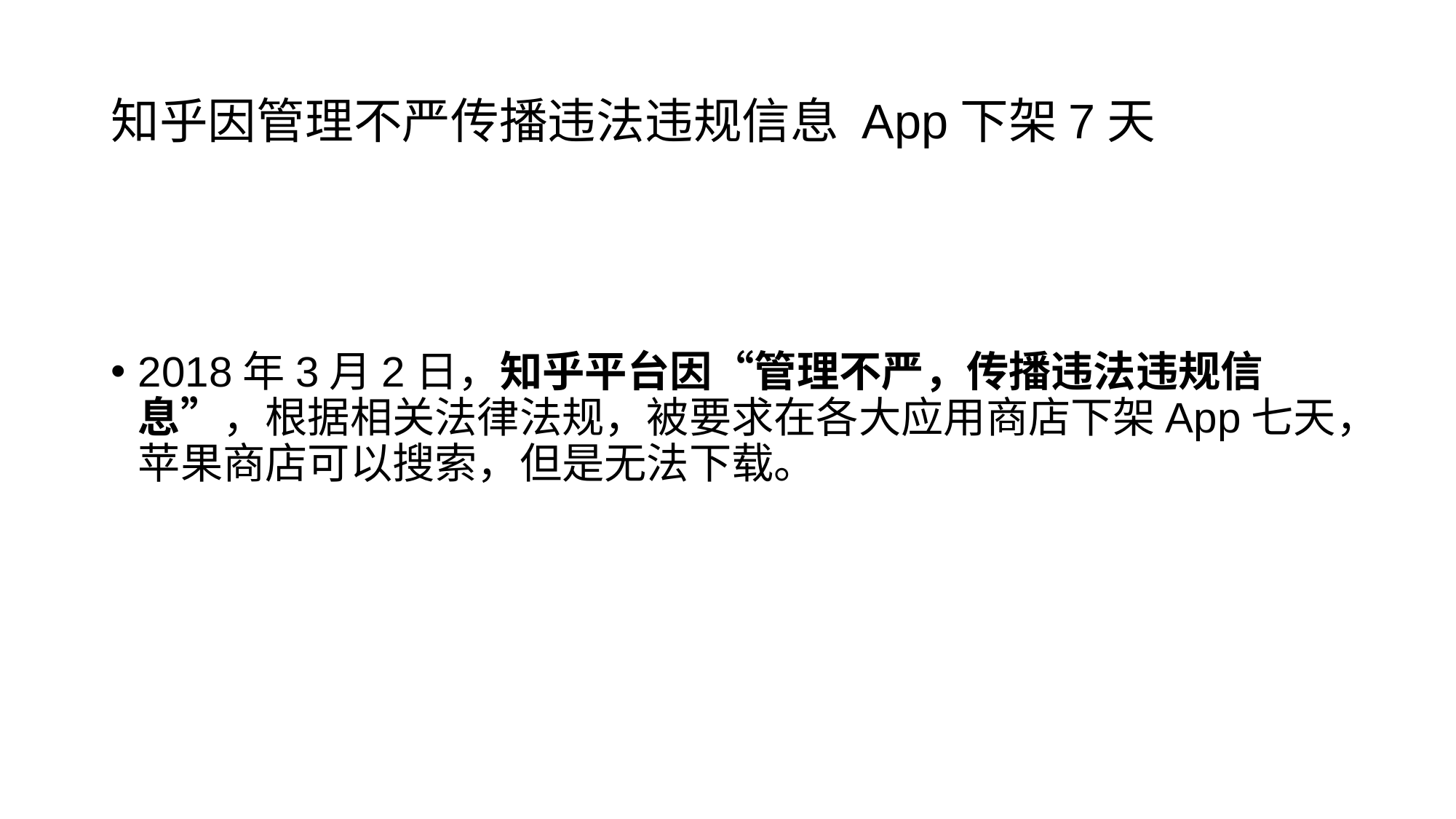

# 知乎因管理不严传播违法违规信息 App下架7天

2018年3月2日，知乎平台因“管理不严，传播违法违规信息”，根据相关法律法规，被要求在各大应用商店下架App七天，苹果商店可以搜索，但是无法下载。